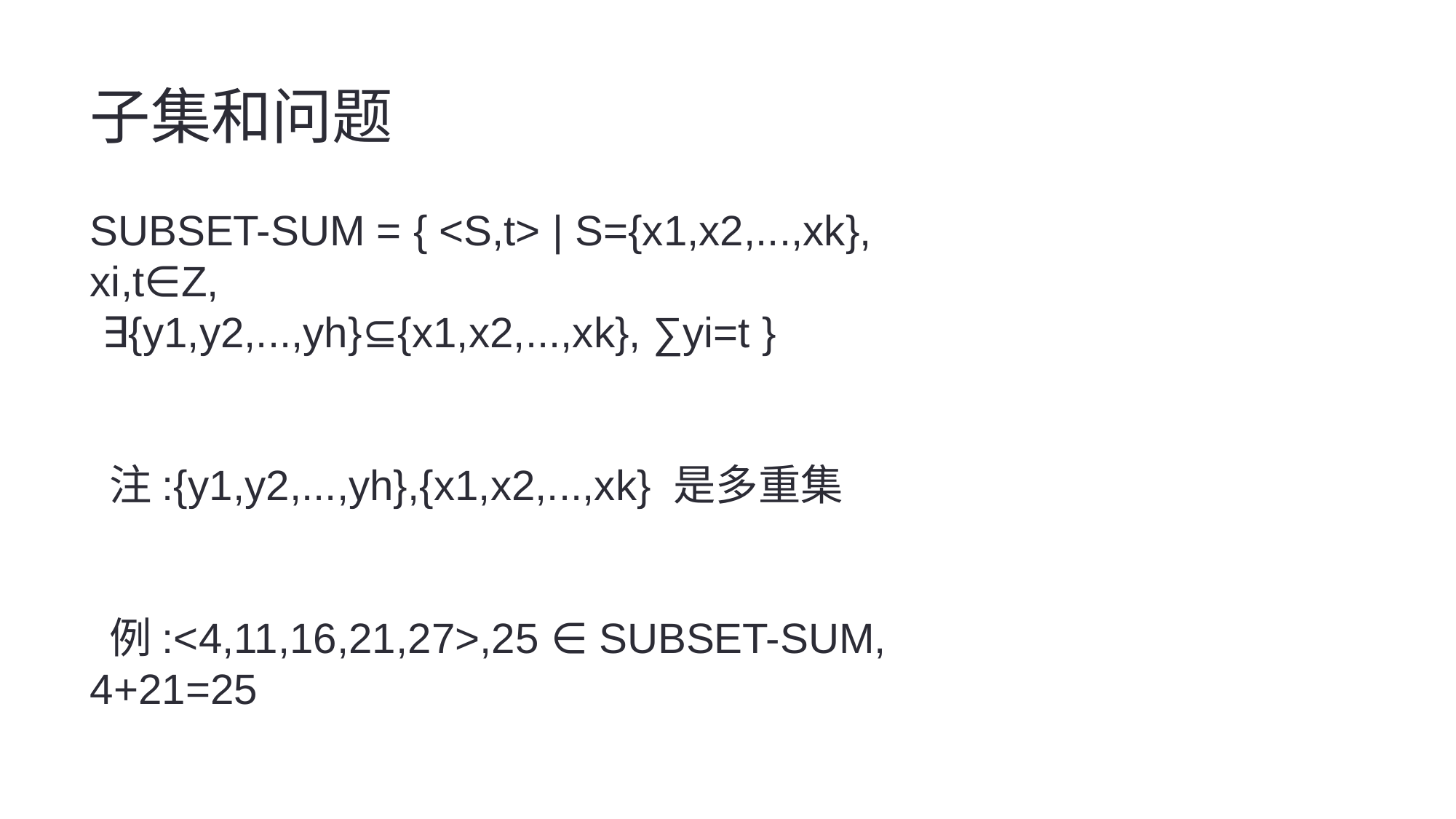

子集和问题
SUBSET-SUM = { <S,t> | S={x1,x2,...,xk}, xi,t∈Z,
 ∃{y1,y2,...,yh}⊆{x1,x2,...,xk}, ∑yi=t }

 注:{y1,y2,...,yh},{x1,x2,...,xk} 是多重集

 例:<4,11,16,21,27>,25 ∈ SUBSET-SUM, 4+21=25